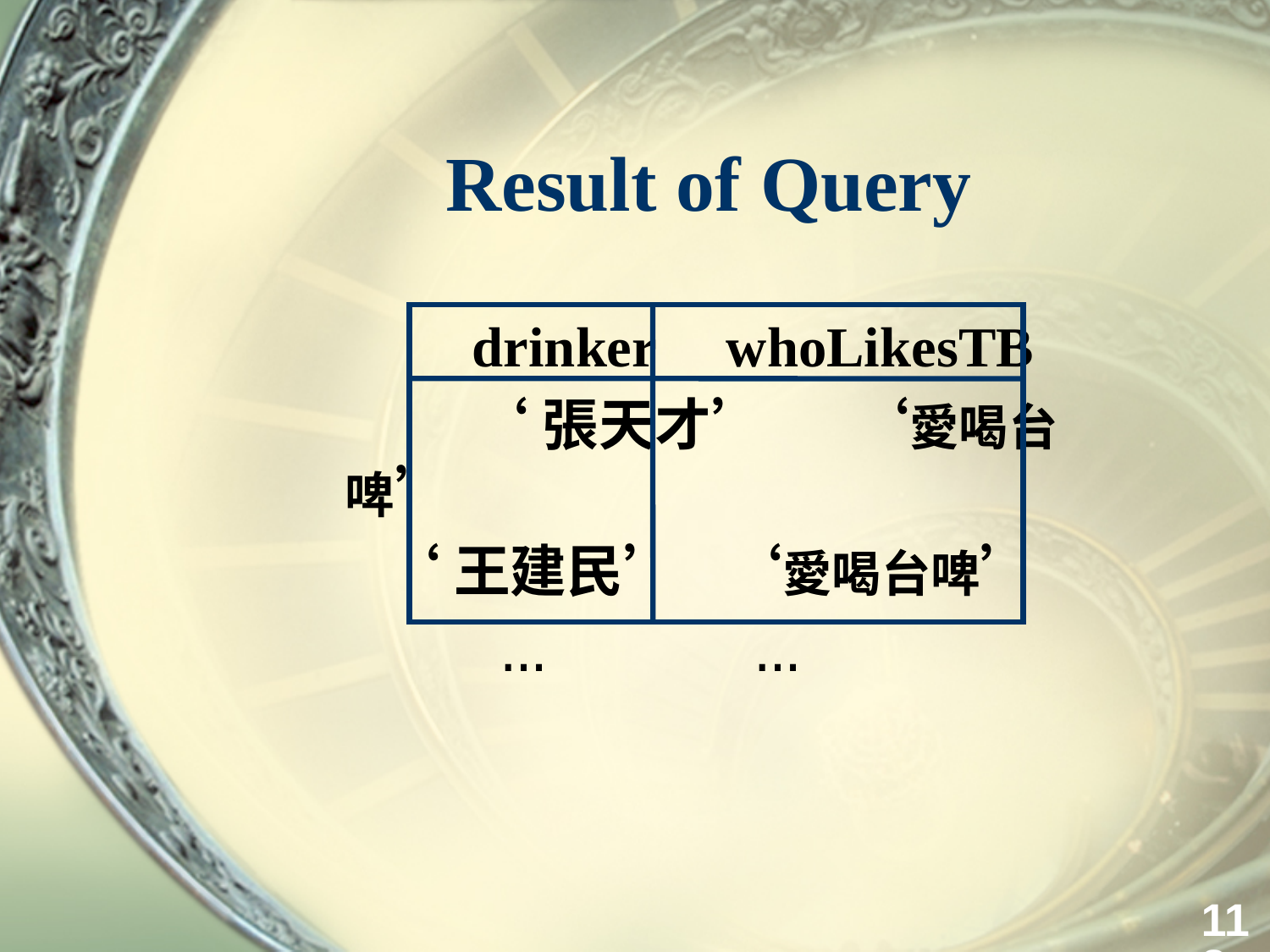

# Result of Query
		drinker	whoLikesTB
		‘張天才’	‘愛喝台啤’
	   ‘王建民’	‘愛喝台啤’
		  …		  …

118